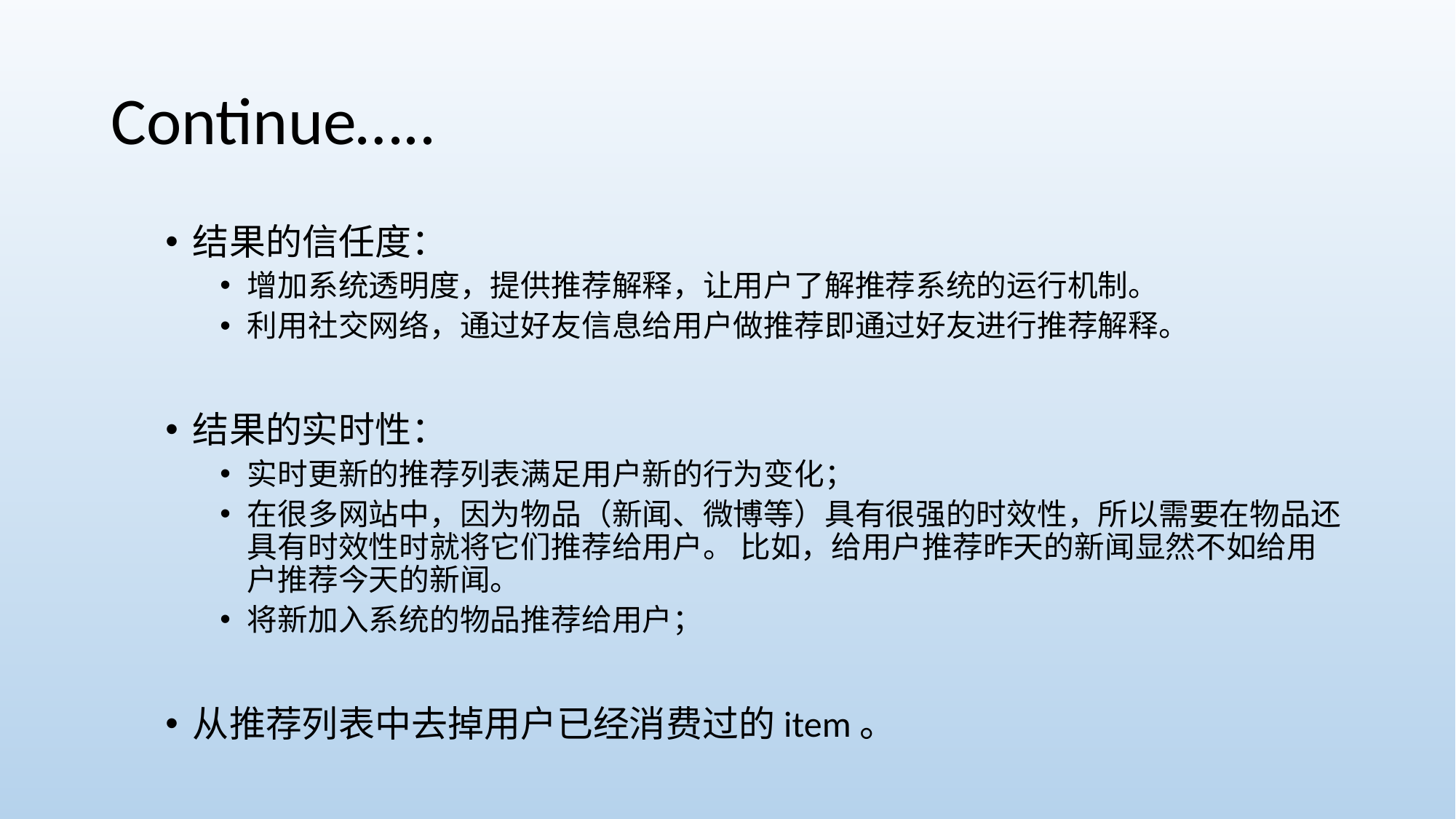

# Continue…..
结果的信任度：
增加系统透明度，提供推荐解释，让用户了解推荐系统的运行机制。
利用社交网络，通过好友信息给用户做推荐即通过好友进行推荐解释。

结果的实时性：
实时更新的推荐列表满足用户新的行为变化；
在很多网站中，因为物品（新闻、微博等）具有很强的时效性，所以需要在物品还具有时效性时就将它们推荐给用户。 比如，给用户推荐昨天的新闻显然不如给用户推荐今天的新闻。
将新加入系统的物品推荐给用户；

从推荐列表中去掉用户已经消费过的item。